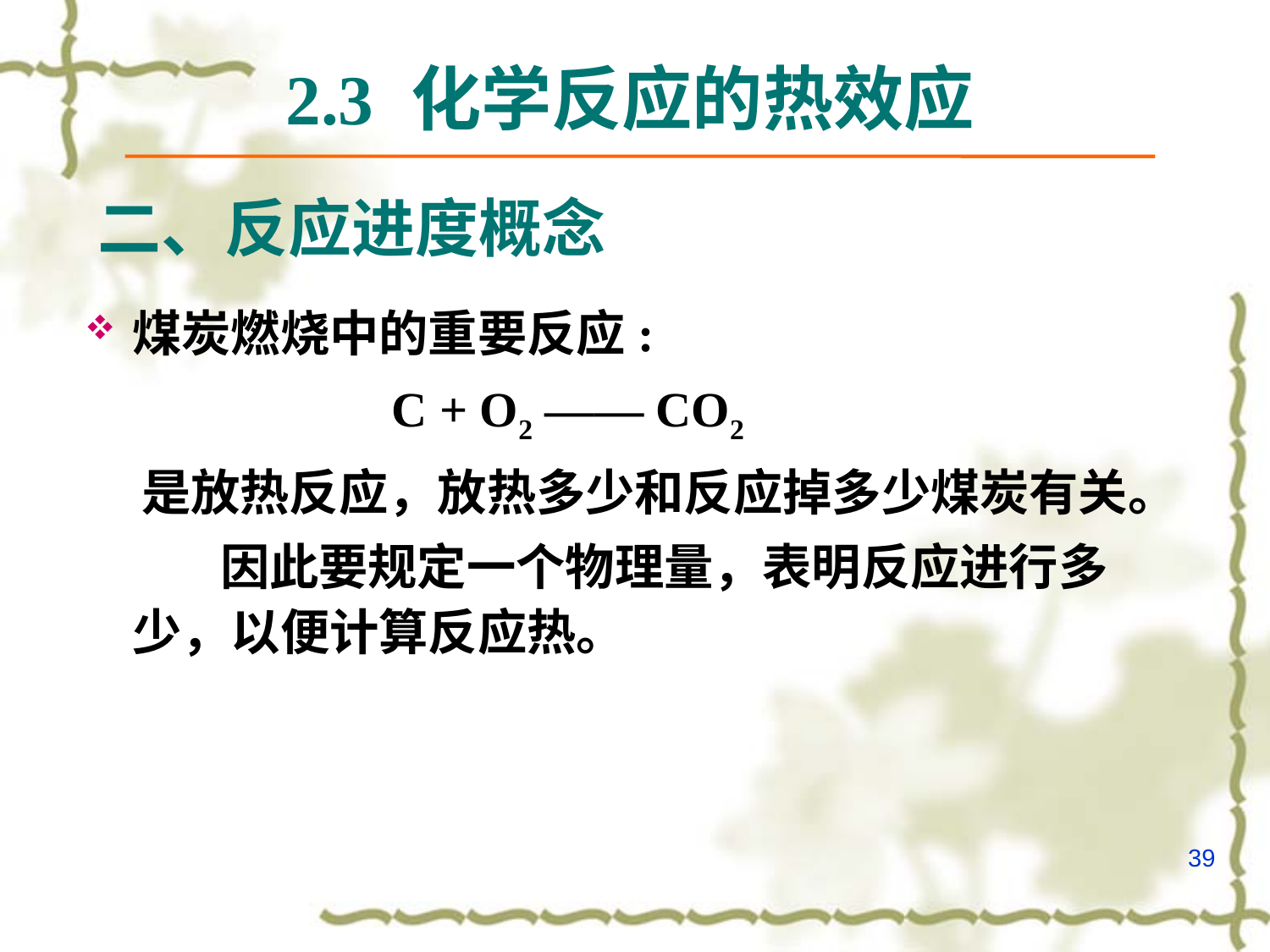

2.3 化学反应的热效应

# 二、反应进度概念
煤炭燃烧中的重要反应:
                         C + O2 —— CO2
    是放热反应，放热多少和反应掉多少煤炭有关。
           因此要规定一个物理量，表明反应进行多少，以便计算反应热。
39